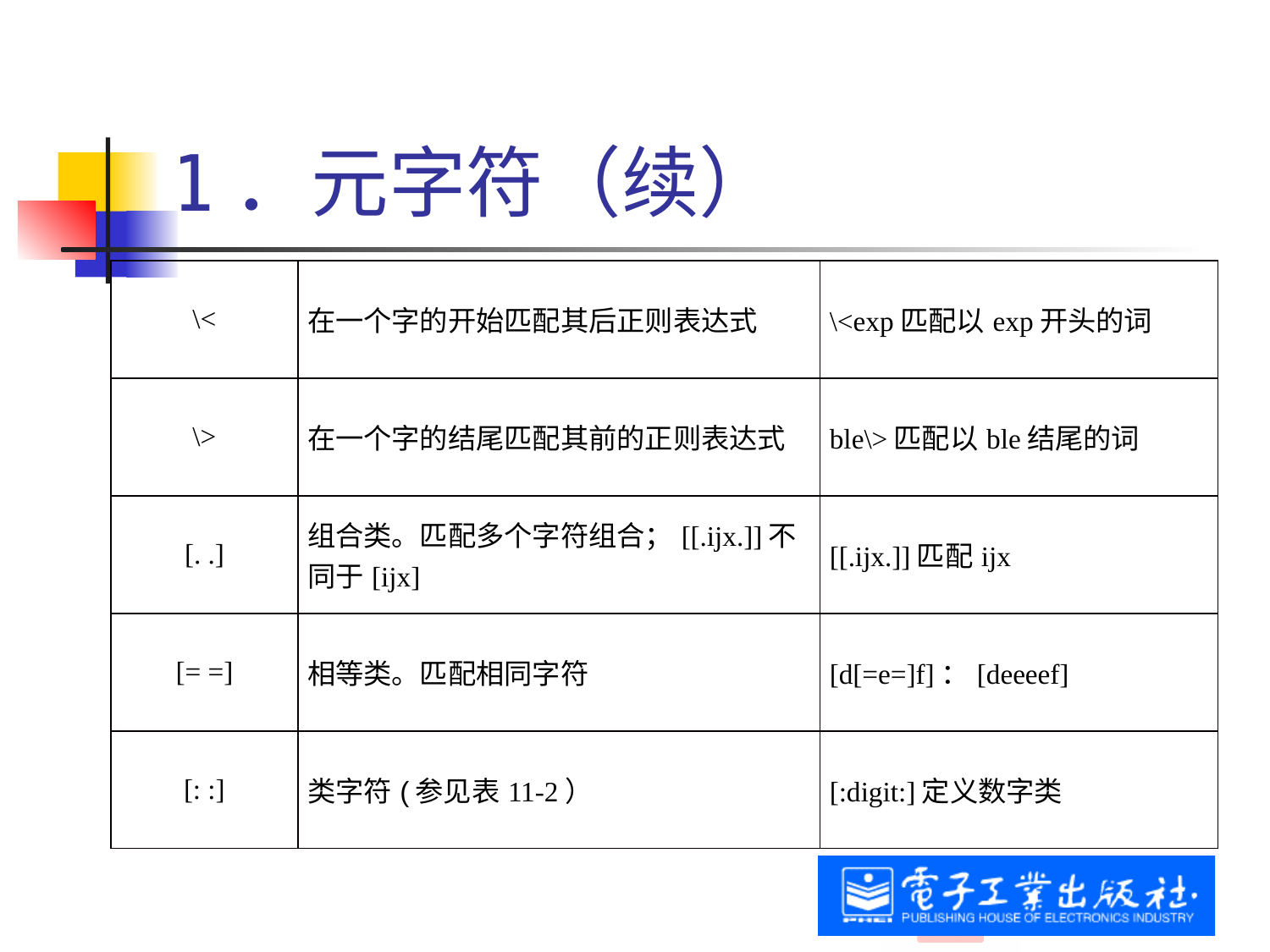

# 1．元字符（续）
| \< | 在一个字的开始匹配其后正则表达式 | \<exp匹配以exp开头的词 |
| --- | --- | --- |
| \> | 在一个字的结尾匹配其前的正则表达式 | ble\>匹配以ble结尾的词 |
| [. .] | 组合类。匹配多个字符组合；[[.ijx.]]不同于[ijx] | [[.ijx.]]匹配ijx |
| [= =] | 相等类。匹配相同字符 | [d[=e=]f]：[deeeef] |
| [: :] | 类字符(参见表11-2） | [:digit:]定义数字类 |